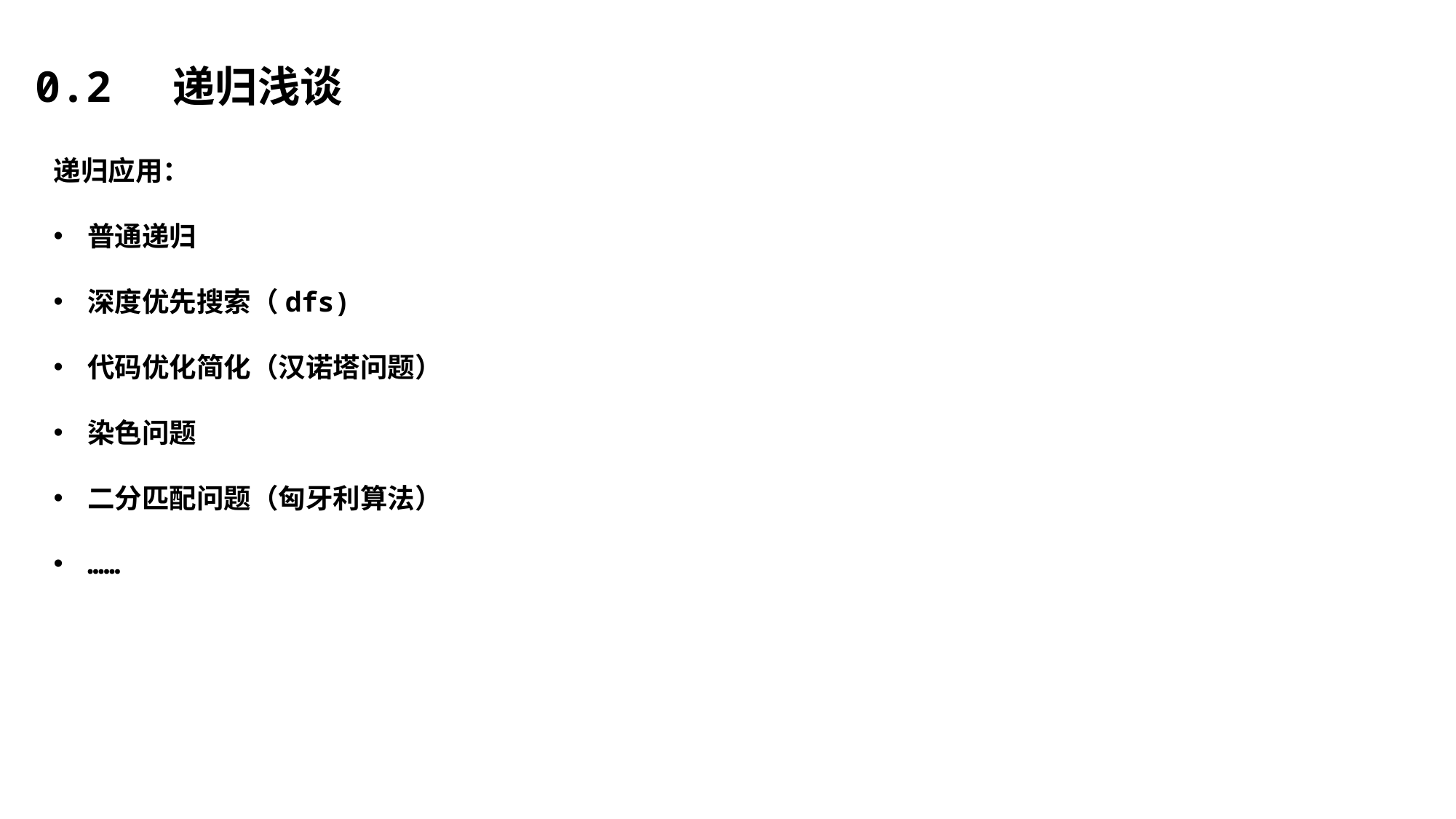

0.2  递归浅谈
递归应用：

普通递归

深度优先搜索（dfs)

代码优化简化（汉诺塔问题）

染色问题

二分匹配问题（匈牙利算法）

……